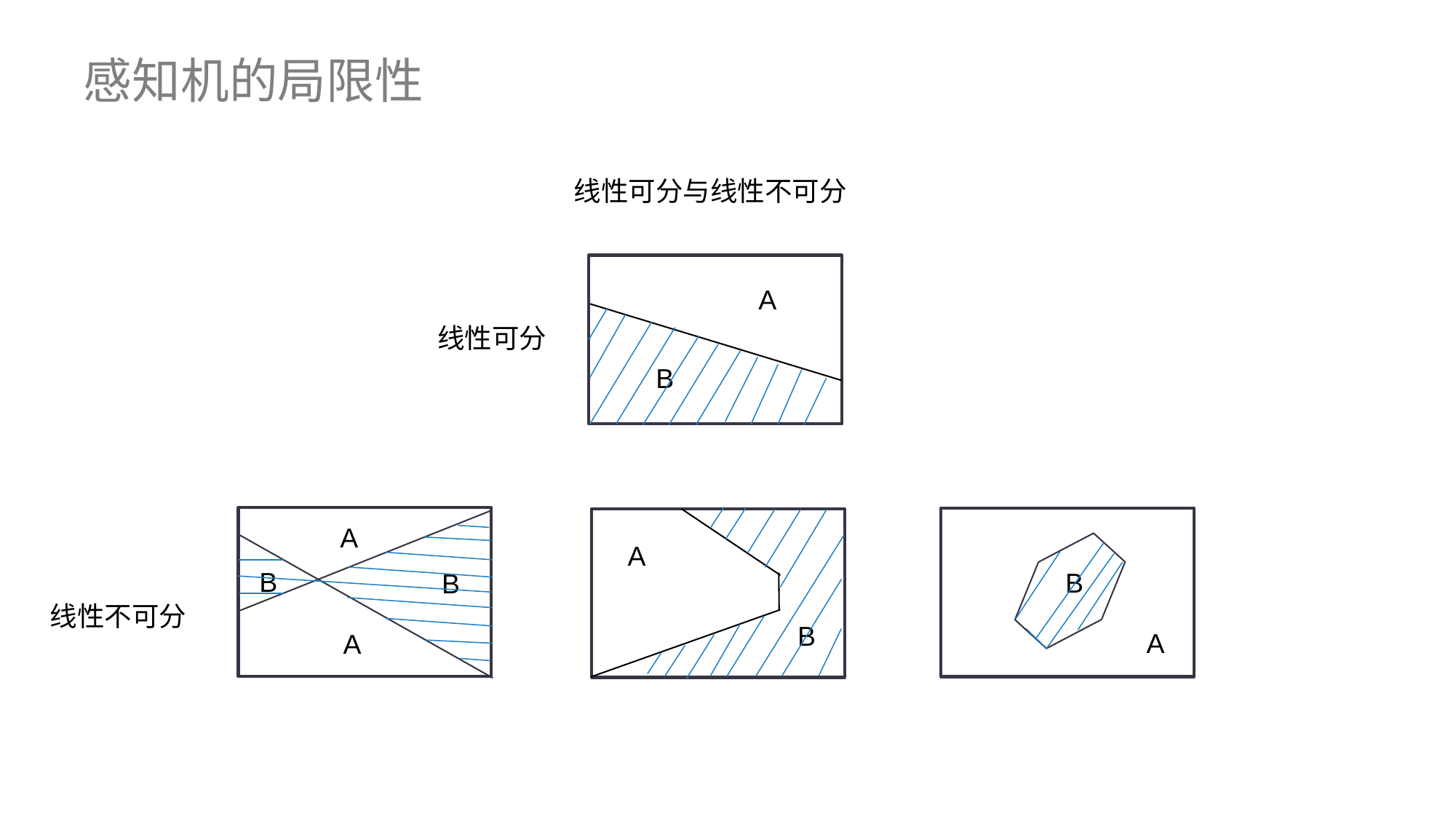

# 感知机的局限性
线性可分与线性不可分
B
A
线性可分
B

A
A

A
B
B
线性不可分
B
B
A
A